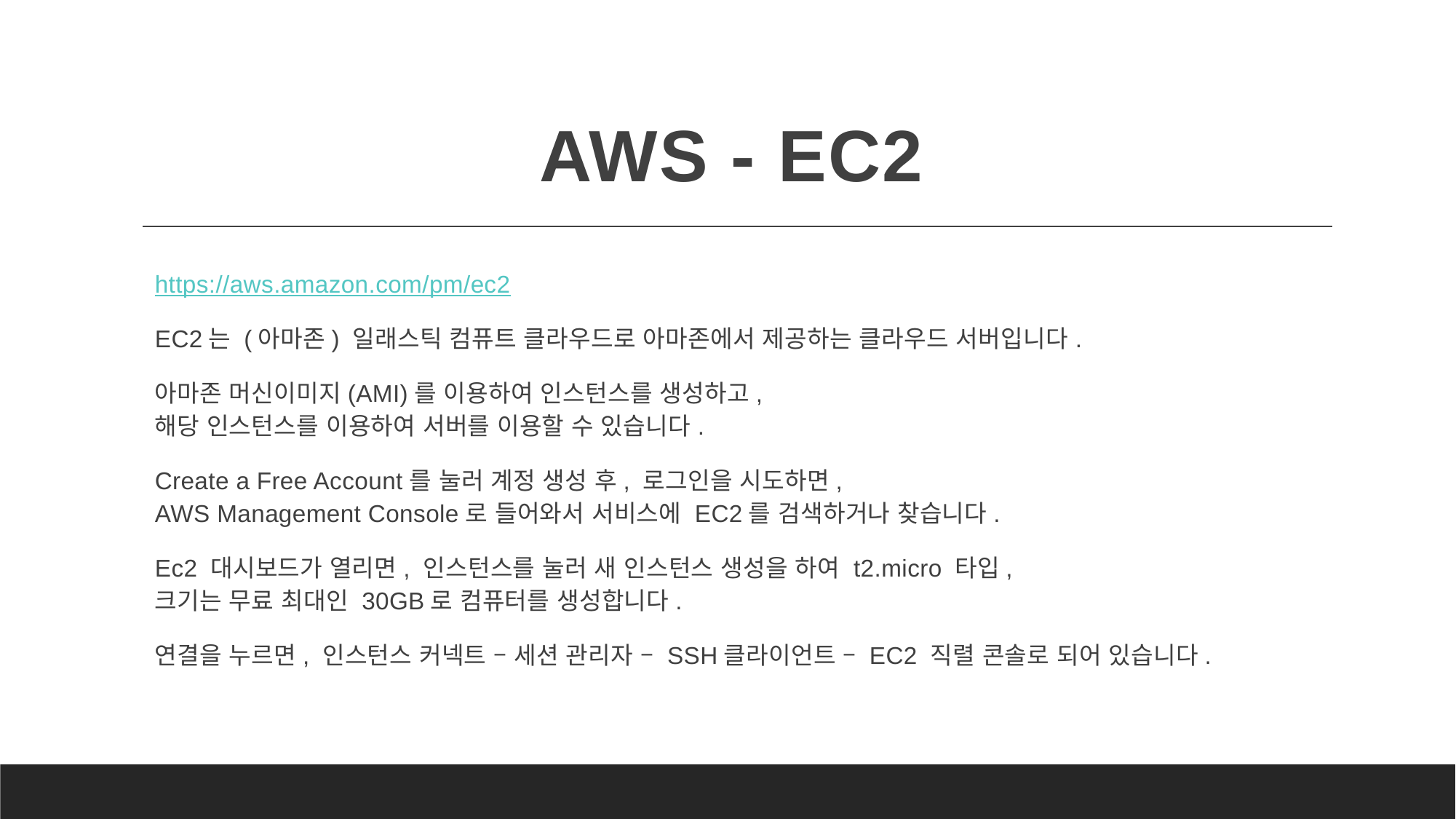

# AWS - EC2
https://aws.amazon.com/pm/ec2
EC2는 (아마존) 일래스틱 컴퓨트 클라우드로 아마존에서 제공하는 클라우드 서버입니다.
아마존 머신이미지(AMI)를 이용하여 인스턴스를 생성하고,
해당 인스턴스를 이용하여 서버를 이용할 수 있습니다.
Create a Free Account를 눌러 계정 생성 후, 로그인을 시도하면,
AWS Management Console로 들어와서 서비스에 EC2를 검색하거나 찾습니다.
Ec2 대시보드가 열리면, 인스턴스를 눌러 새 인스턴스 생성을 하여 t2.micro 타입,
크기는 무료 최대인 30GB로 컴퓨터를 생성합니다.
연결을 누르면, 인스턴스 커넥트 – 세션 관리자 – SSH클라이언트 – EC2 직렬 콘솔로 되어 있습니다.